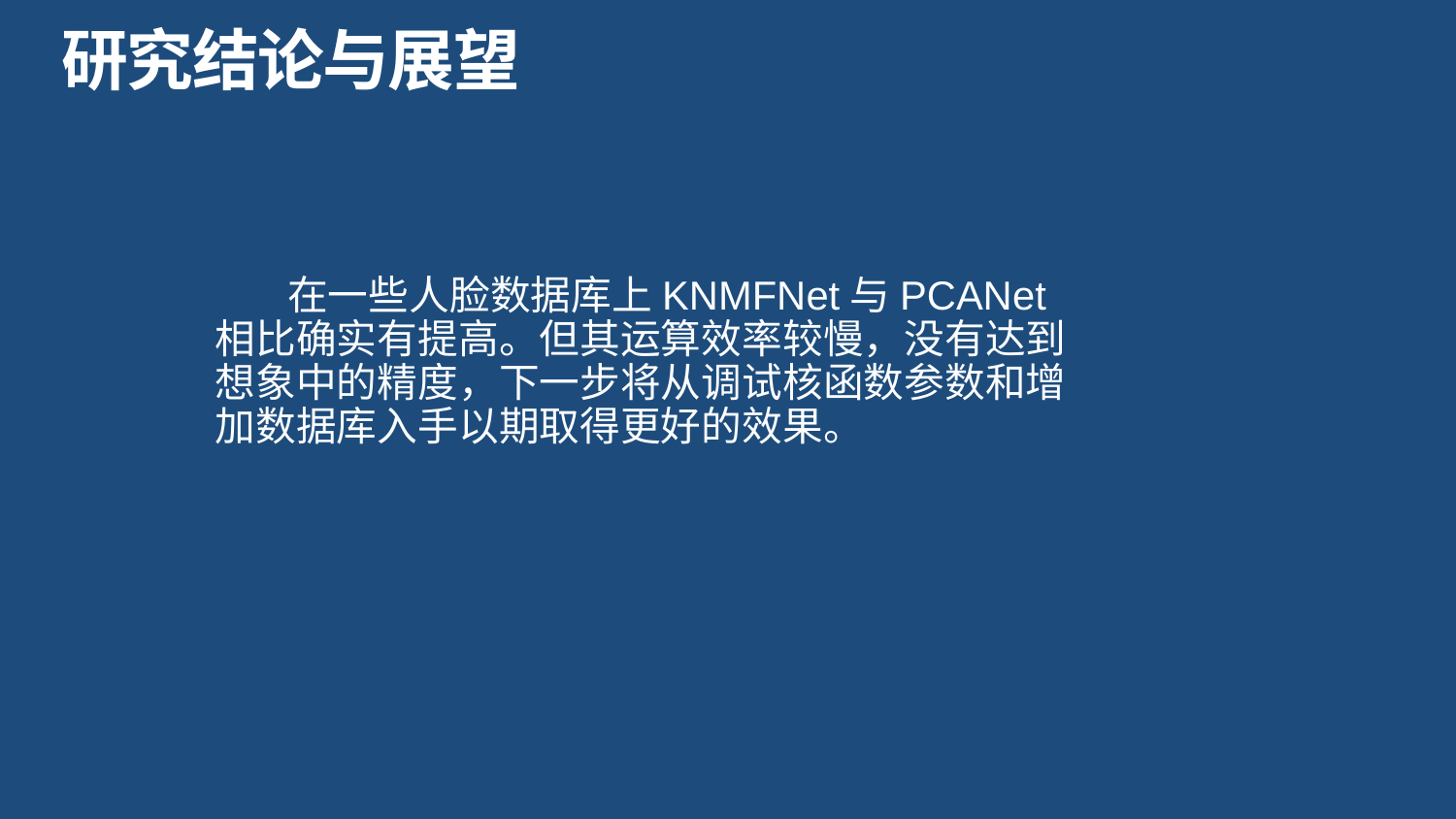

研究结论与展望
       在一些人脸数据库上KNMFNet与PCANet相比确实有提高。但其运算效率较慢，没有达到想象中的精度，下一步将从调试核函数参数和增加数据库入手以期取得更好的效果。